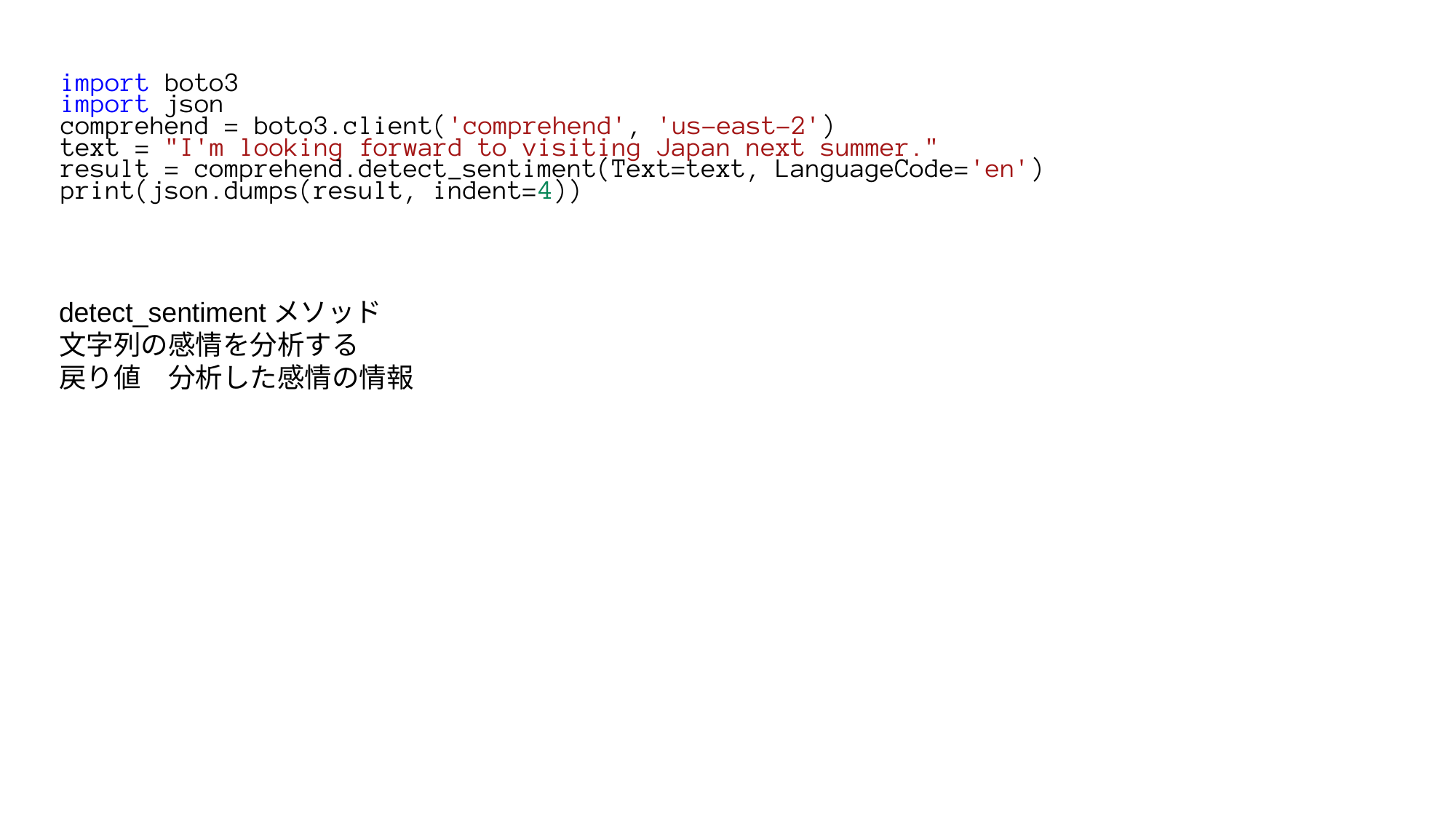

import boto3
import json
comprehend = boto3.client('comprehend', 'us-east-2')
text = "I'm looking forward to visiting Japan next summer."
result = comprehend.detect_sentiment(Text=text, LanguageCode='en')
print(json.dumps(result, indent=4))
detect_sentimentメソッド
文字列の感情を分析する
戻り値　分析した感情の情報